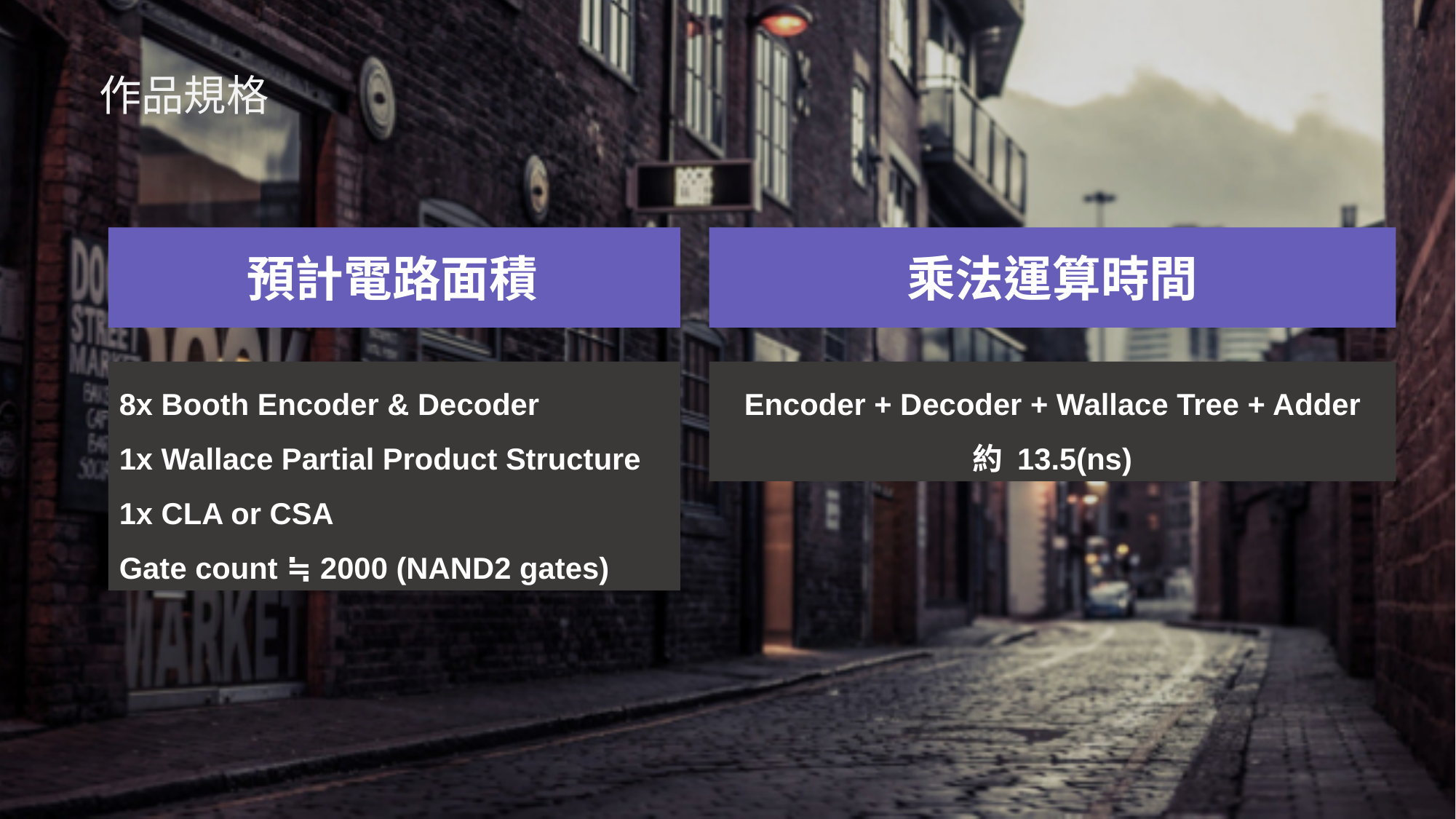

作品規格

預計電路面積

乘法運算時間
8x Booth Encoder & Decoder
1x Wallace Partial Product Structure
1x CLA or CSA
Gate count ≒ 2000 (NAND2 gates)
Encoder + Decoder + Wallace Tree + Adder
約 13.5(ns)